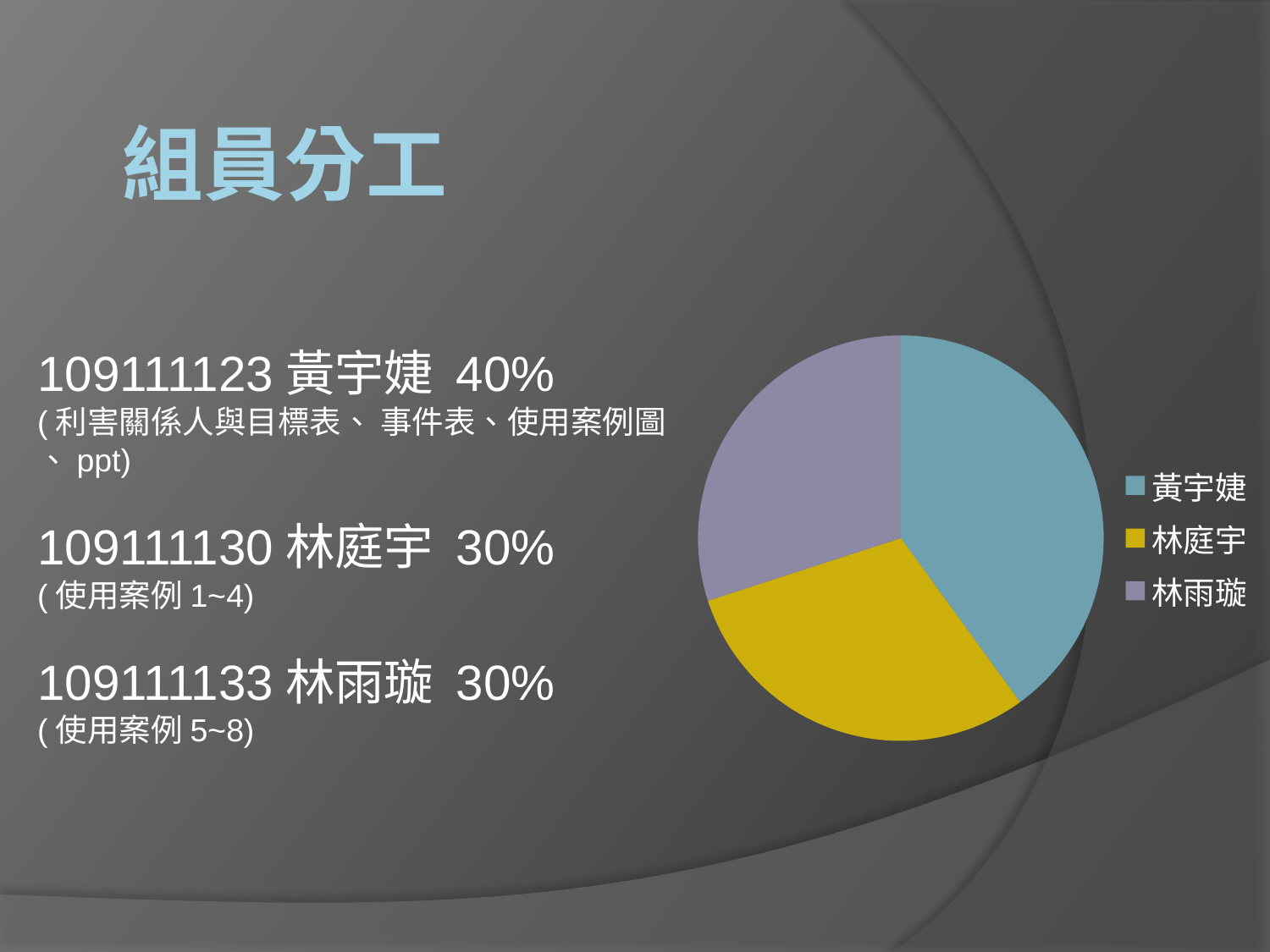

# 組員分工

### Chart

| Category | 分工圖 |
|---|---|
| 黃宇婕 | 40.0 |
| 林庭宇 | 30.0 |
| 林雨璇 | 30.0 |
109111123黃宇婕 40%
(利害關係人與目標表、 事件表、使用案例圖
、ppt)

109111130林庭宇 30%
(使用案例1~4)

109111133林雨璇 30%
(使用案例5~8)